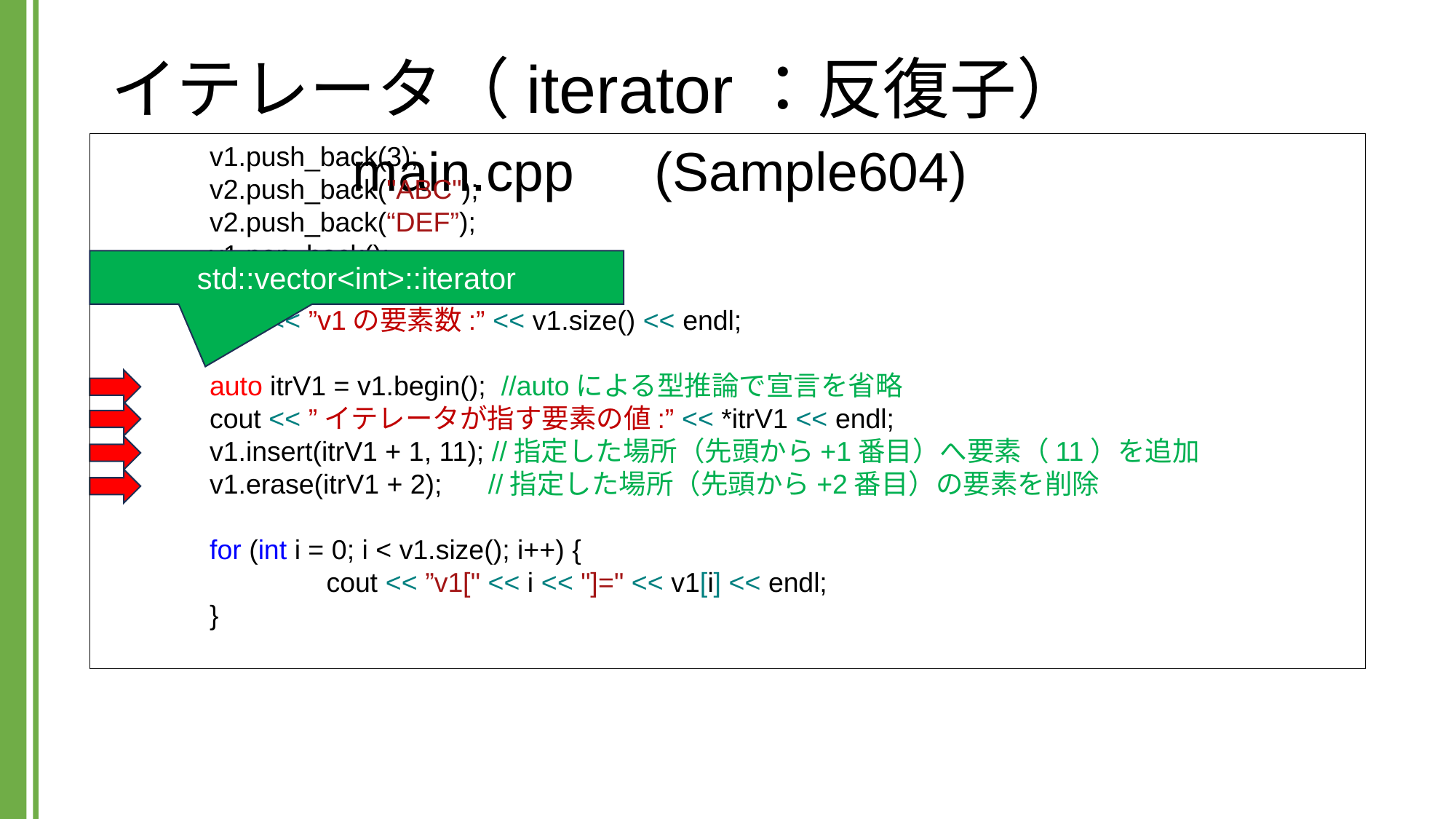

# イテレータ（iterator：反復子）
	v1.push_back(3);
	v2.push_back("ABC");
	v2.push_back(“DEF”);
	v1.pop_back();
	v1.emplace_back(4);
	cout << ”v1の要素数:” << v1.size() << endl;
	auto itrV1 = v1.begin();  //autoによる型推論で宣言を省略
	cout << ”イテレータが指す要素の値:” << *itrV1 << endl;
	v1.insert(itrV1 + 1, 11); //指定した場所（先頭から+1番目）へ要素（11）を追加
	v1.erase(itrV1 + 2);      //指定した場所（先頭から+2番目）の要素を削除
	for (int i = 0; i < v1.size(); i++) {
		 cout << ”v1[" << i << "]=" << v1[i] << endl;
	}

                main.cpp　(Sample604)

std::vector<int>::iterator